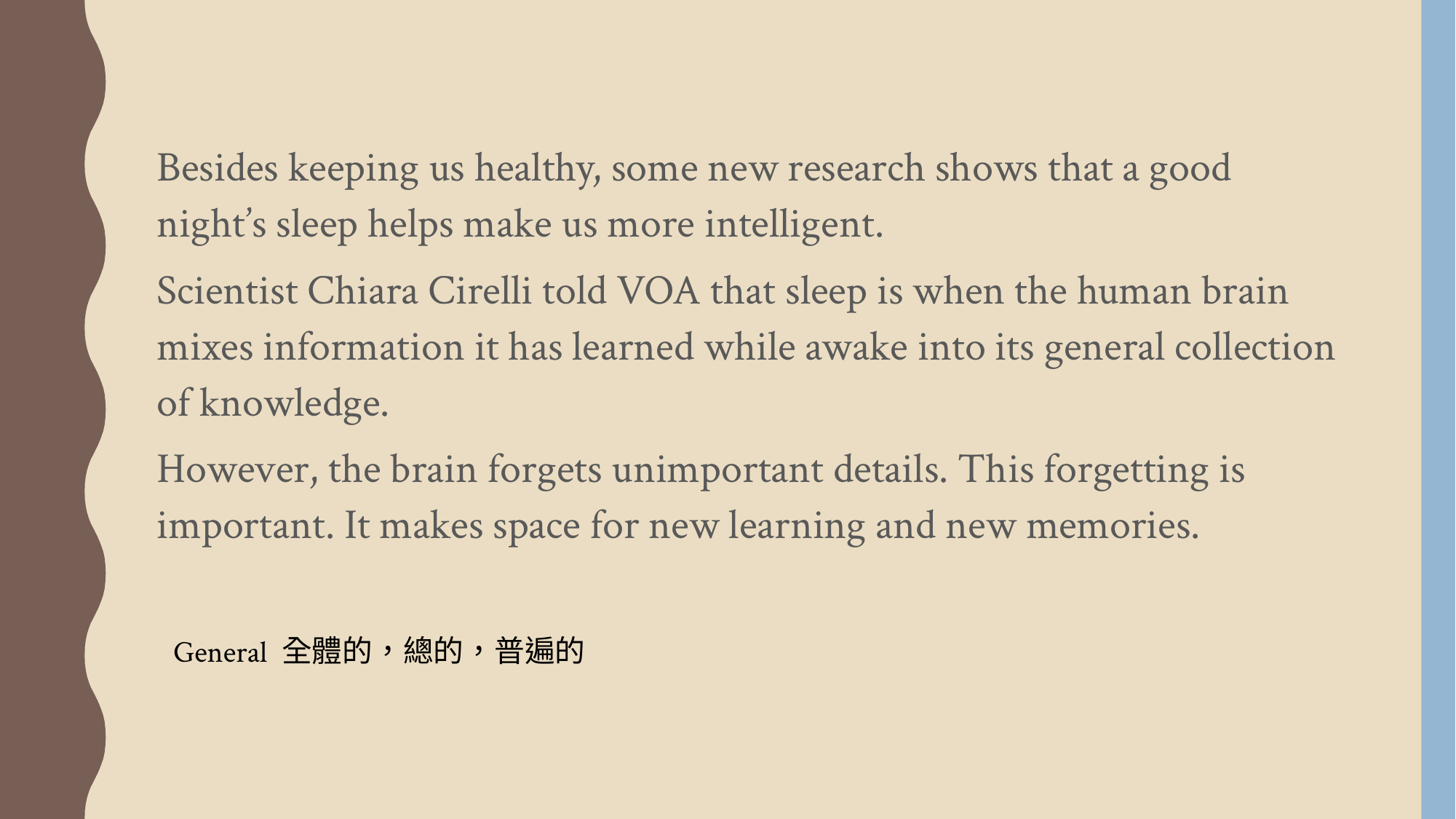

Besides keeping us healthy, some new research shows that a good night’s sleep helps make us more intelligent.
Scientist Chiara Cirelli told VOA that sleep is when the human brain mixes information it has learned while awake into its general collection of knowledge.
However, the brain forgets unimportant details. This forgetting is important. It makes space for new learning and new memories.

General 全體的，總的，普遍的